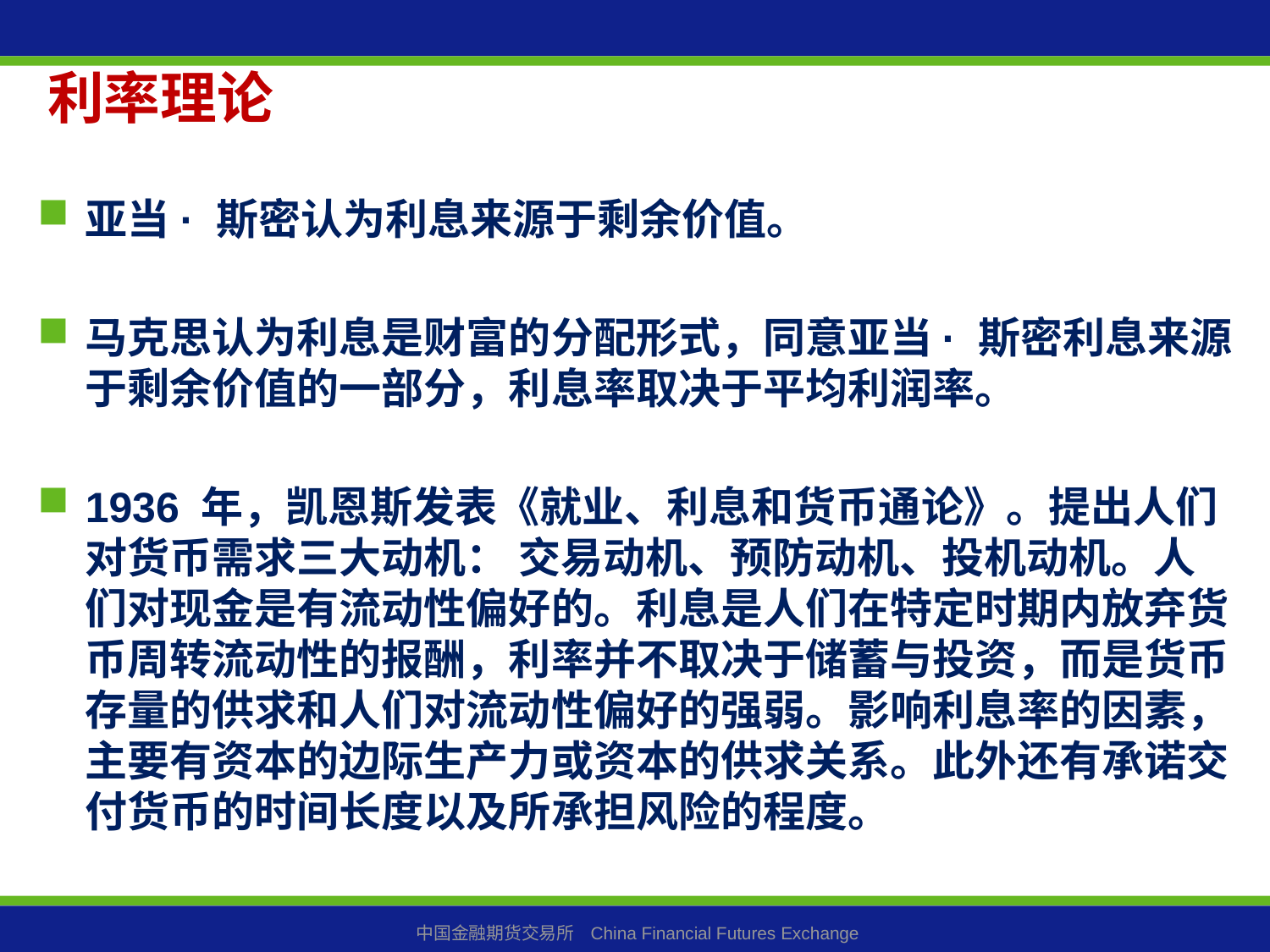

利率理论
亚当· 斯密认为利息来源于剩余价值。

马克思认为利息是财富的分配形式，同意亚当· 斯密利息来源于剩余价值的一部分，利息率取决于平均利润率。

1936 年，凯恩斯发表《就业、利息和货币通论》。提出人们对货币需求三大动机： 交易动机、预防动机、投机动机。人们对现金是有流动性偏好的。利息是人们在特定时期内放弃货币周转流动性的报酬，利率并不取决于储蓄与投资，而是货币存量的供求和人们对流动性偏好的强弱。影响利息率的因素，主要有资本的边际生产力或资本的供求关系。此外还有承诺交付货币的时间长度以及所承担风险的程度。